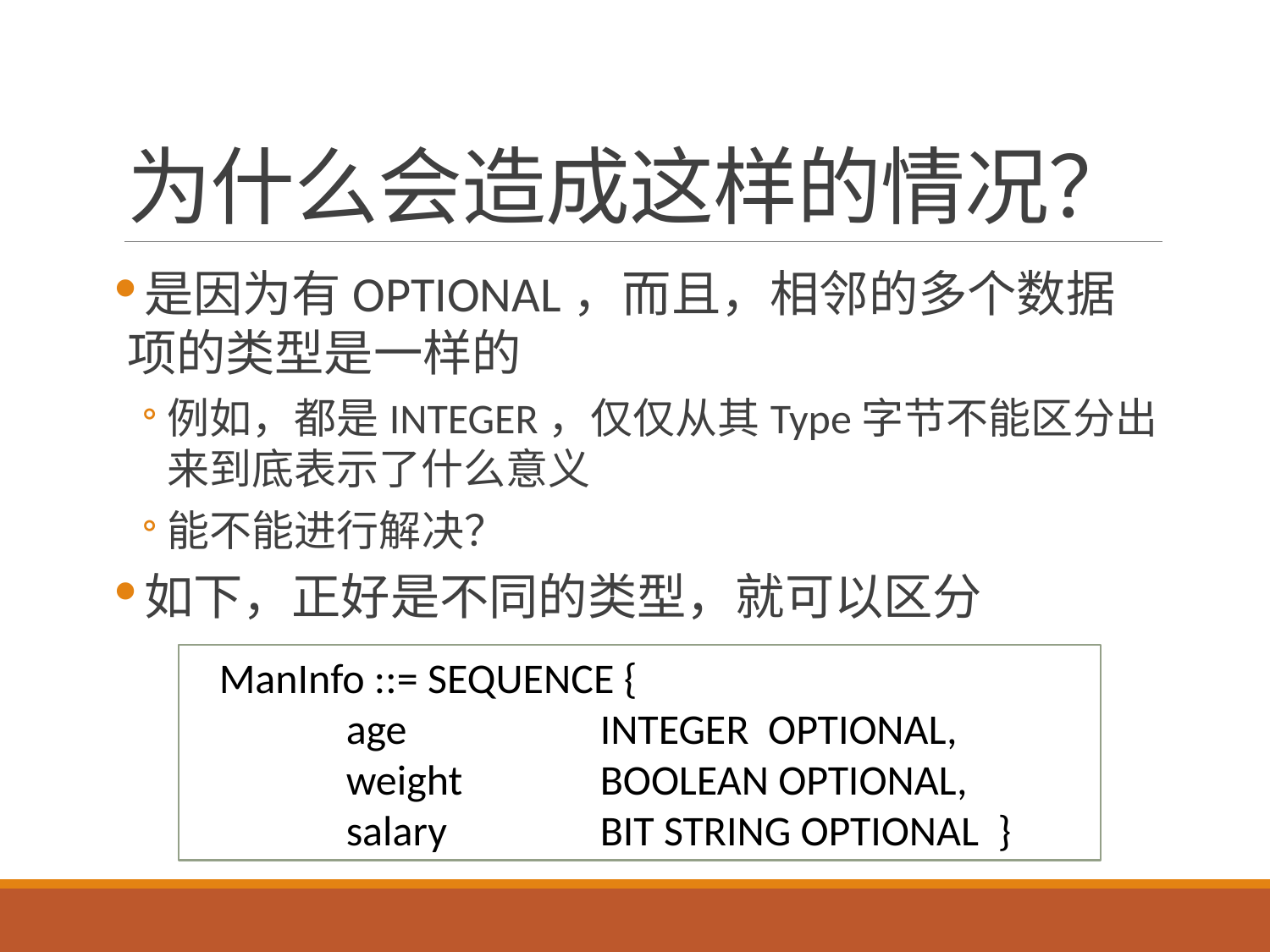

# 为什么会造成这样的情况？
是因为有OPTIONAL，而且，相邻的多个数据项的类型是一样的
例如，都是INTEGER，仅仅从其Type字节不能区分出来到底表示了什么意义
能不能进行解决？
如下，正好是不同的类型，就可以区分
ManInfo ::= SEQUENCE {
	age		INTEGER  OPTIONAL,
	weight		BOOLEAN OPTIONAL,
	salary		BIT STRING OPTIONAL  }
77